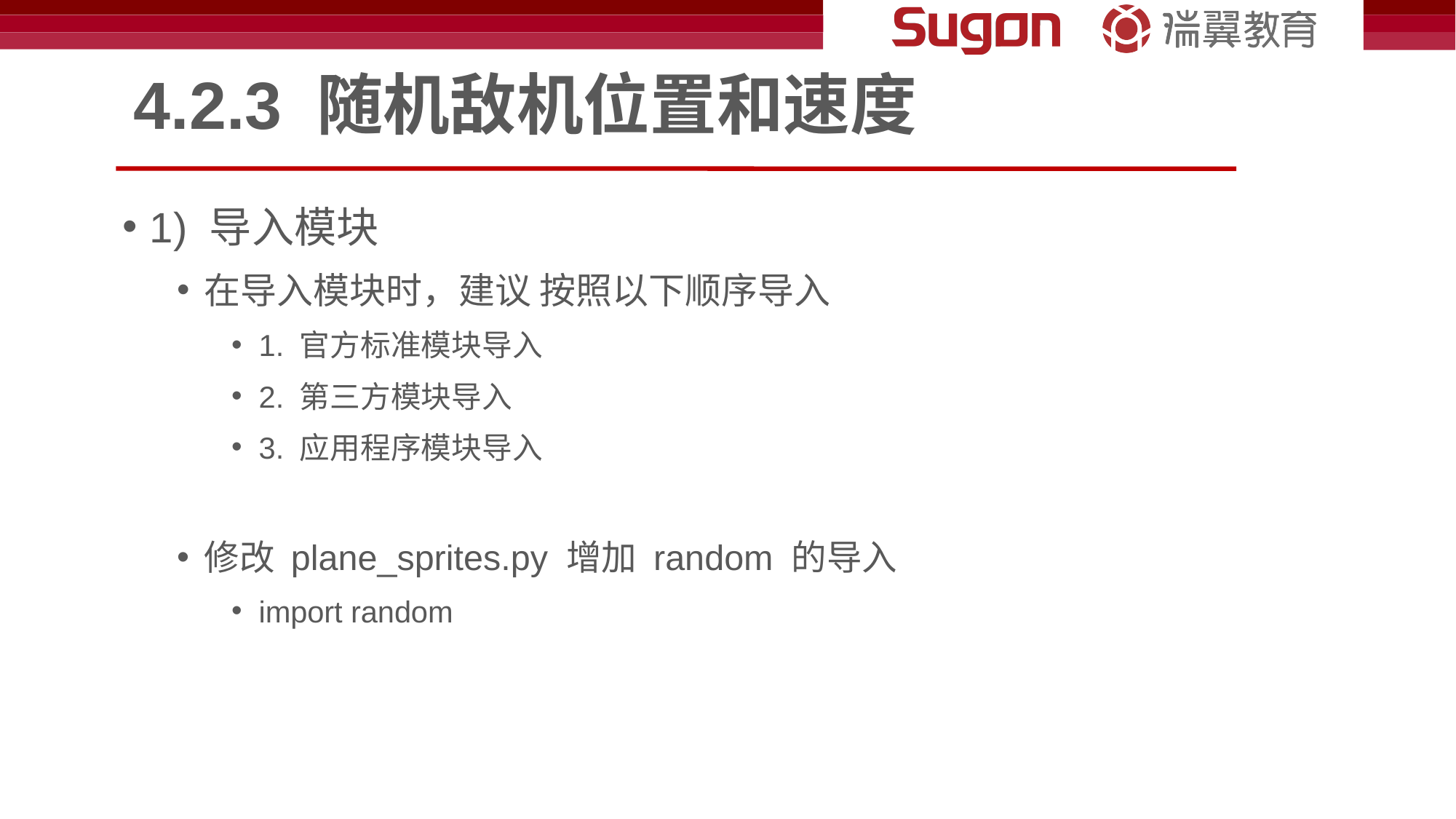

# 4.2.3 随机敌机位置和速度
1) 导入模块
在导入模块时，建议 按照以下顺序导入
1. 官方标准模块导入
2. 第三方模块导入
3. 应用程序模块导入

修改 plane_sprites.py 增加 random 的导入
import random